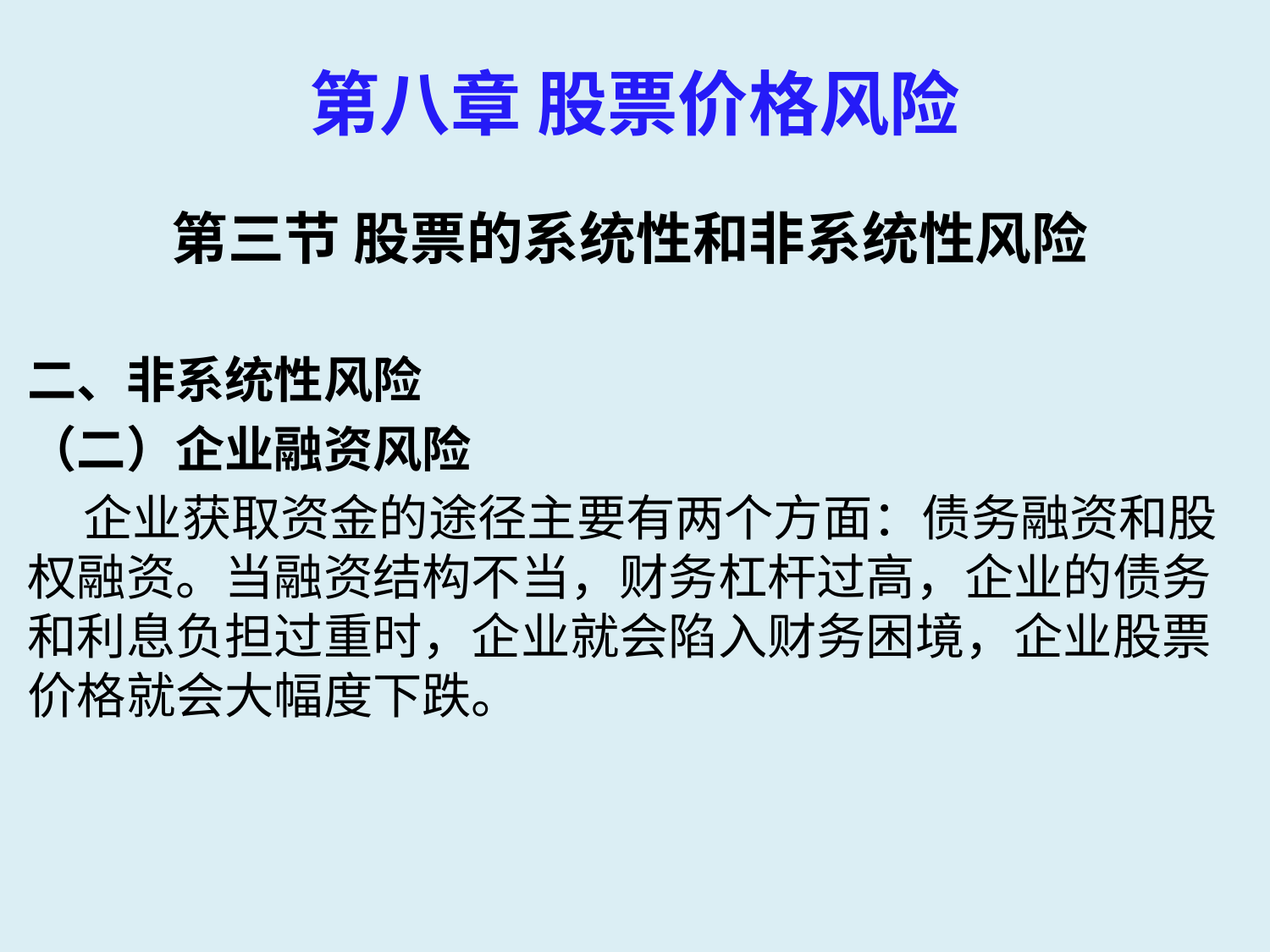

# 第八章 股票价格风险
第三节 股票的系统性和非系统性风险

二、非系统性风险
（二）企业融资风险
    企业获取资金的途径主要有两个方面：债务融资和股权融资。当融资结构不当，财务杠杆过高，企业的债务和利息负担过重时，企业就会陷入财务困境，企业股票价格就会大幅度下跌。